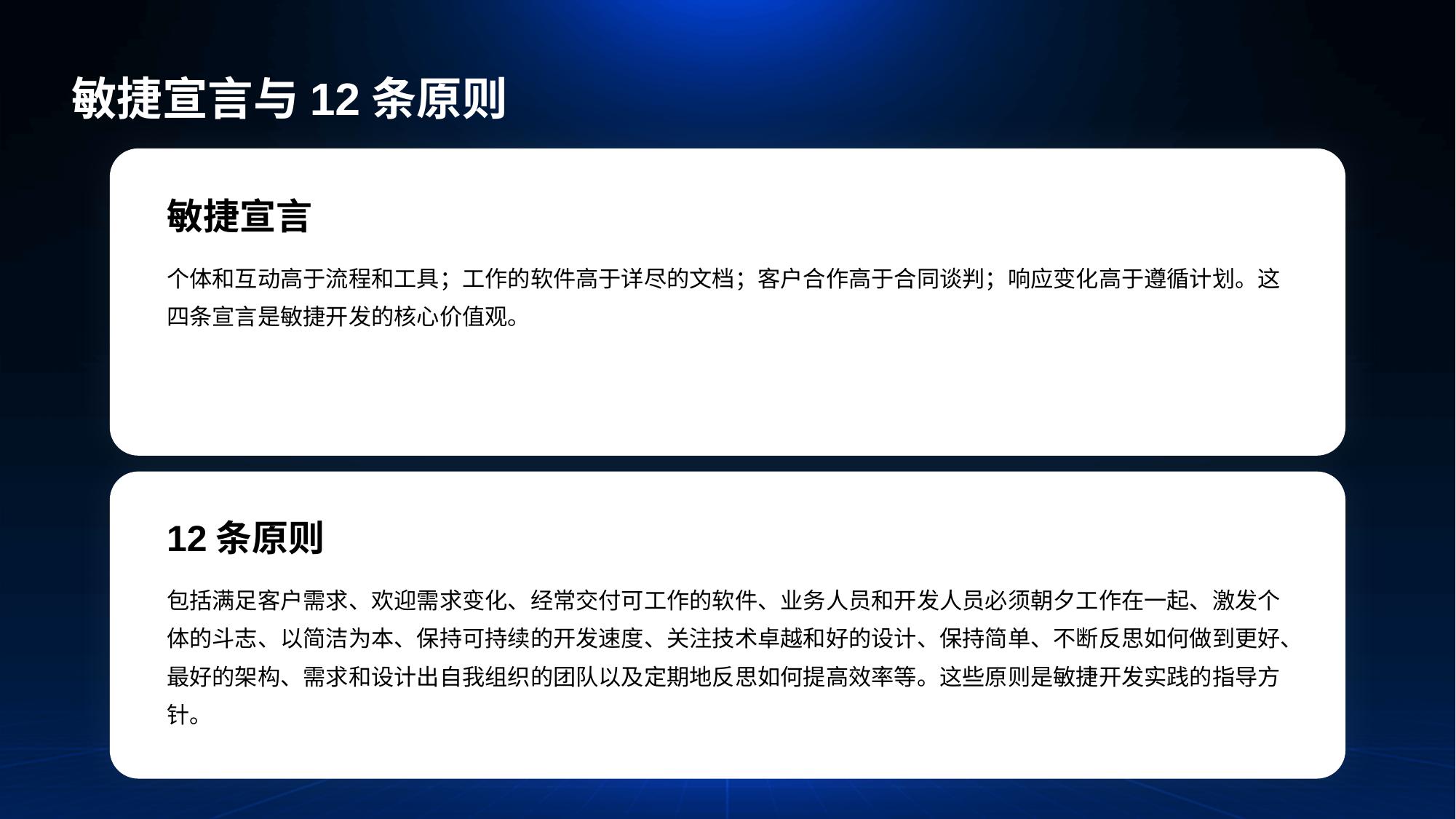

敏捷宣言与12条原则

敏捷宣言
个体和互动高于流程和工具；工作的软件高于详尽的文档；客户合作高于合同谈判；响应变化高于遵循计划。这四条宣言是敏捷开发的核心价值观。

12条原则
包括满足客户需求、欢迎需求变化、经常交付可工作的软件、业务人员和开发人员必须朝夕工作在一起、激发个体的斗志、以简洁为本、保持可持续的开发速度、关注技术卓越和好的设计、保持简单、不断反思如何做到更好、最好的架构、需求和设计出自我组织的团队以及定期地反思如何提高效率等。这些原则是敏捷开发实践的指导方针。